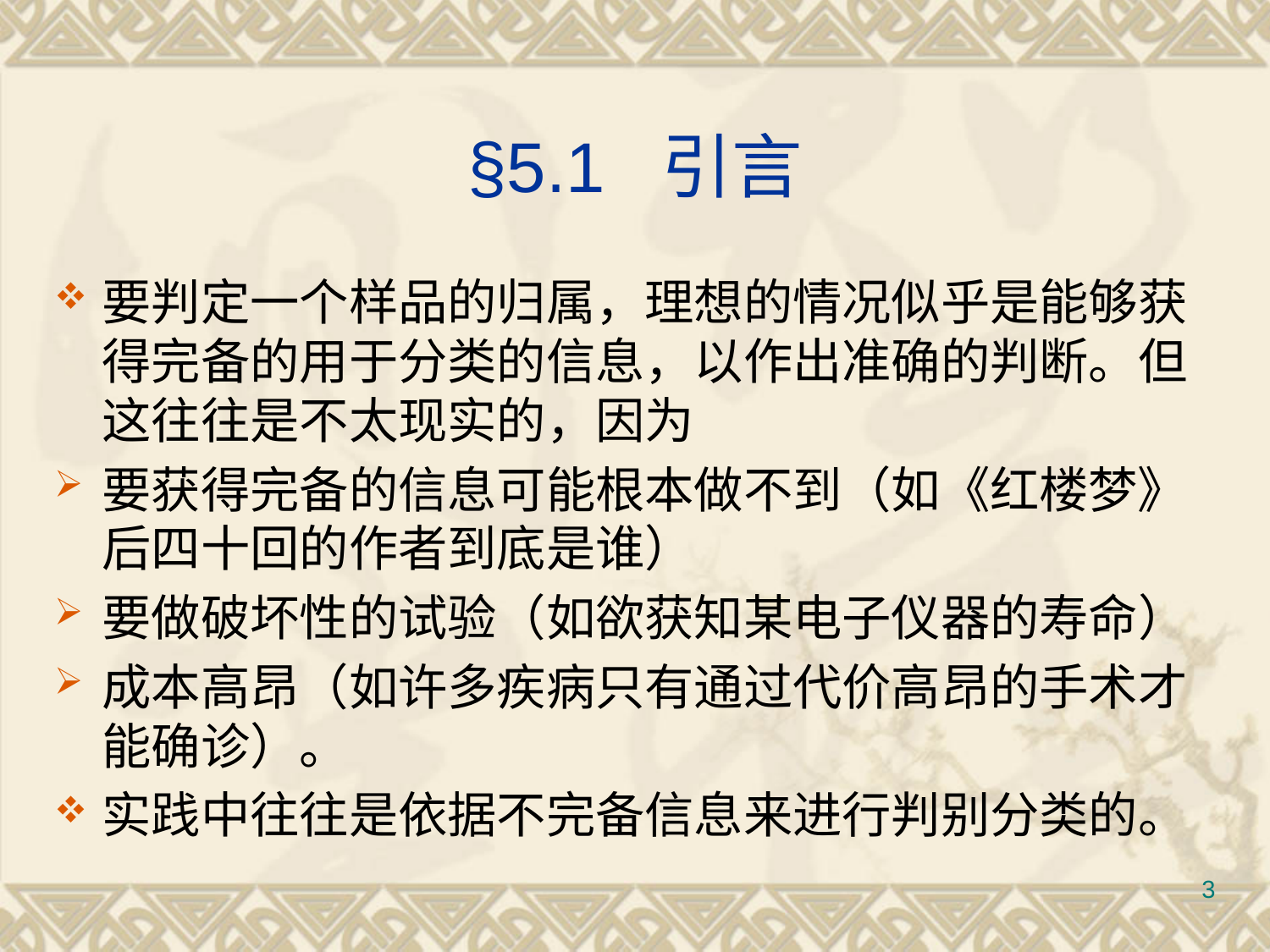

# §5.1  引言
要判定一个样品的归属，理想的情况似乎是能够获得完备的用于分类的信息，以作出准确的判断。但这往往是不太现实的，因为
要获得完备的信息可能根本做不到（如《红楼梦》后四十回的作者到底是谁）
要做破坏性的试验（如欲获知某电子仪器的寿命）
成本高昂（如许多疾病只有通过代价高昂的手术才能确诊）。
实践中往往是依据不完备信息来进行判别分类的。
3